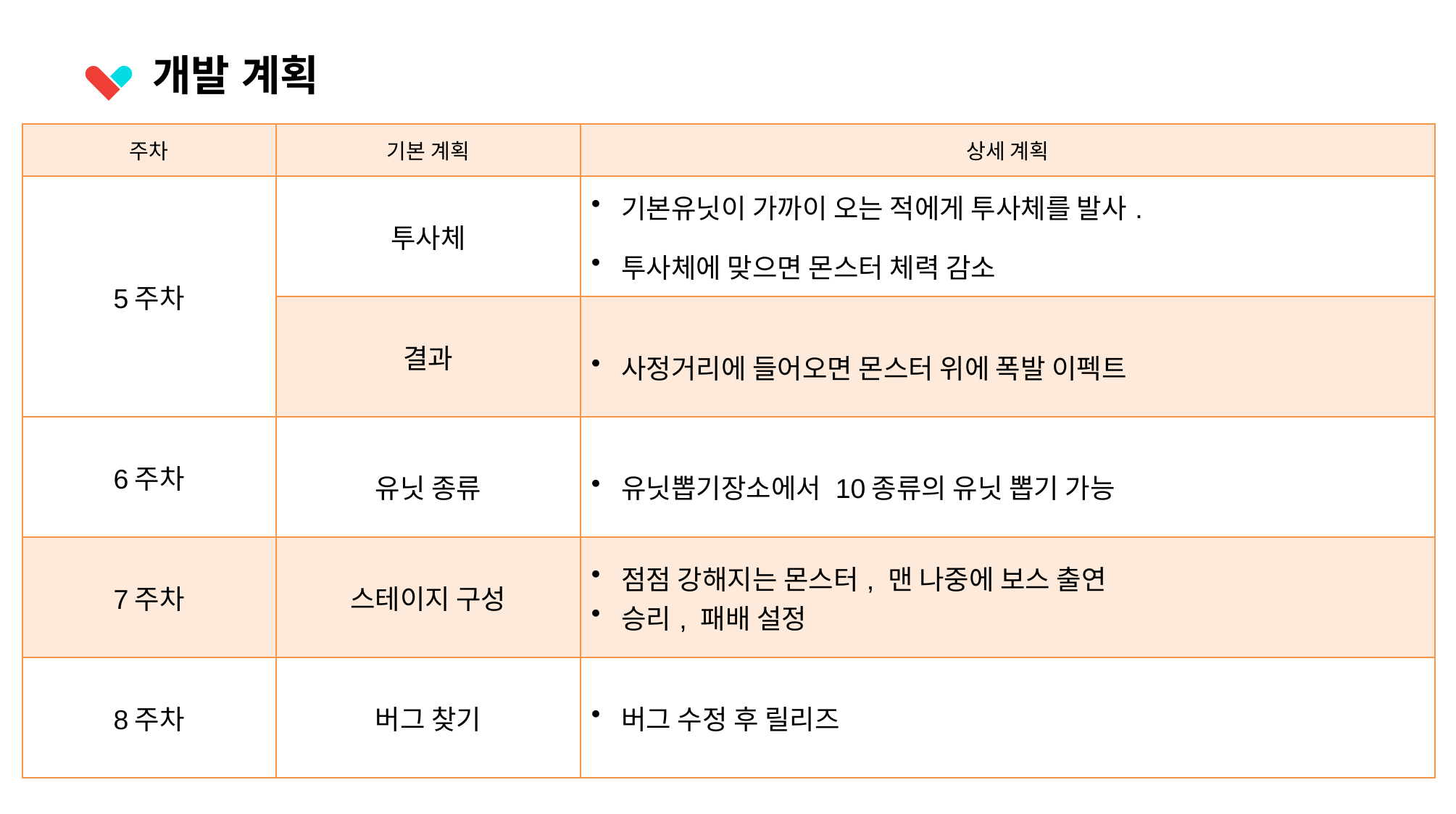

개발 계획
| 주차 | 기본 계획 | 상세 계획 |
| --- | --- | --- |
| 5주차 | 투사체 | 기본유닛이 가까이 오는 적에게 투사체를 발사. 투사체에 맞으면 몬스터 체력 감소 |
|  | 결과 | 사정거리에 들어오면 몬스터 위에 폭발 이펙트 |
| 6주차 | 유닛 종류 | 유닛뽑기장소에서 10종류의 유닛 뽑기 가능 |
| 7주차 | 스테이지 구성 | 점점 강해지는 몬스터, 맨 나중에 보스 출연 승리, 패배 설정 |
| 8주차 | 버그 찾기 | 버그 수정 후 릴리즈 |